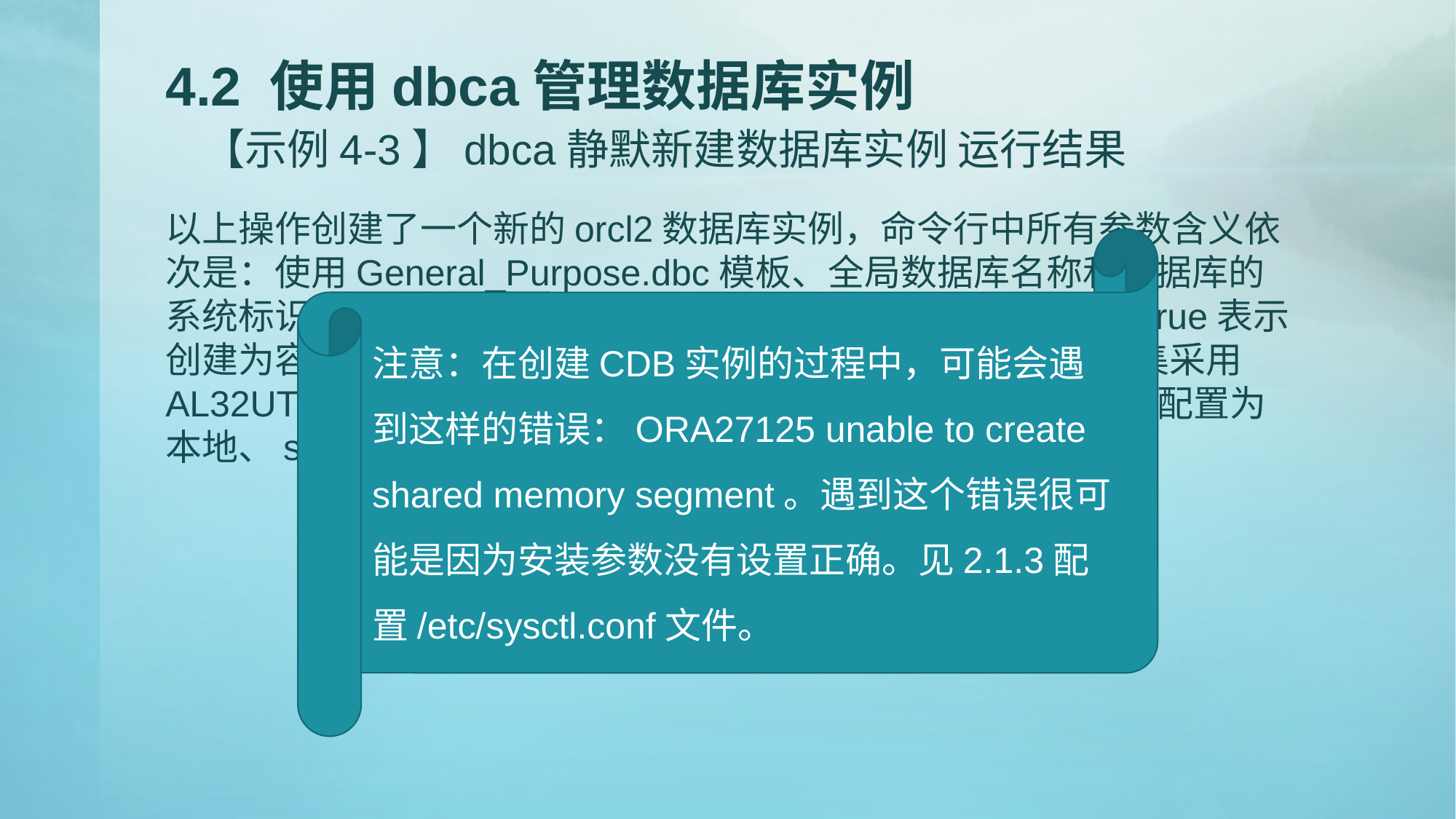

# 4.2 使用dbca管理数据库实例 【示例4-3】dbca静默新建数据库实例 运行结果
以上操作创建了一个新的orcl2数据库实例，命令行中所有参数含义依次是：使用General_Purpose.dbc模板、全局数据库名称和数据库的系统标识符名称都叫orcl2、createAsContainerDatabase为true表示创建为容器型数据库CDB、不使用响应文件、数据库端字符集采用AL32UTF8、Oracle 的物理内存百分比为10%、企业管理器配置为本地、sys和system用户密码都是123。
注意：在创建CDB实例的过程中，可能会遇到这样的错误：ORA27125 unable to create shared memory segment。遇到这个错误很可能是因为安装参数没有设置正确。见2.1.3配置/etc/sysctl.conf文件。